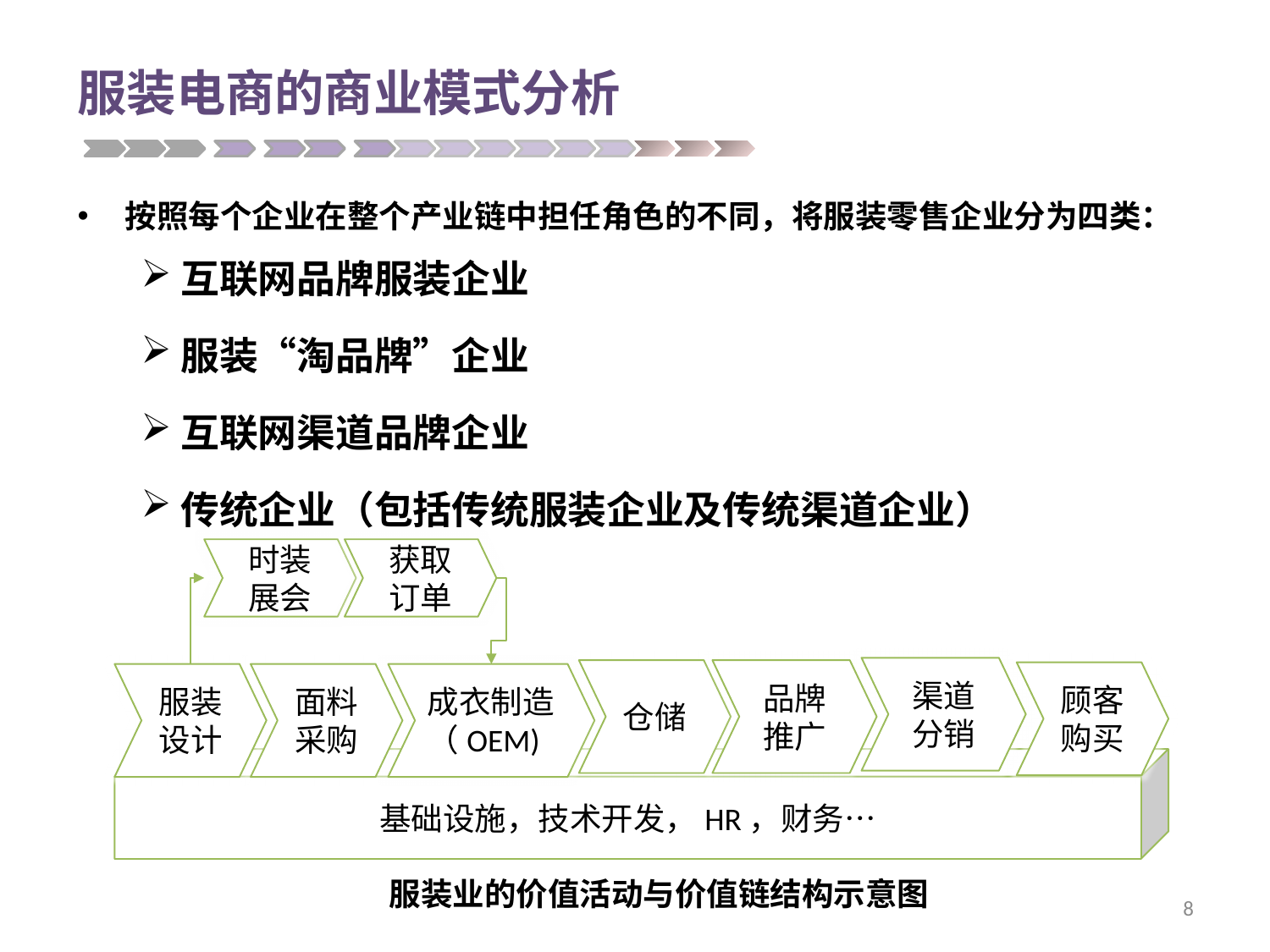

# 服装电商的商业模式分析
按照每个企业在整个产业链中担任角色的不同，将服装零售企业分为四类：
互联网品牌服装企业
服装“淘品牌”企业
互联网渠道品牌企业
传统企业（包括传统服装企业及传统渠道企业）
获取订单
时装展会
渠道分销
品牌推广
仓储
顾客购买
服装设计
面料采购
成衣制造（OEM)
基础设施，技术开发，HR，财务…
服装业的价值活动与价值链结构示意图
8